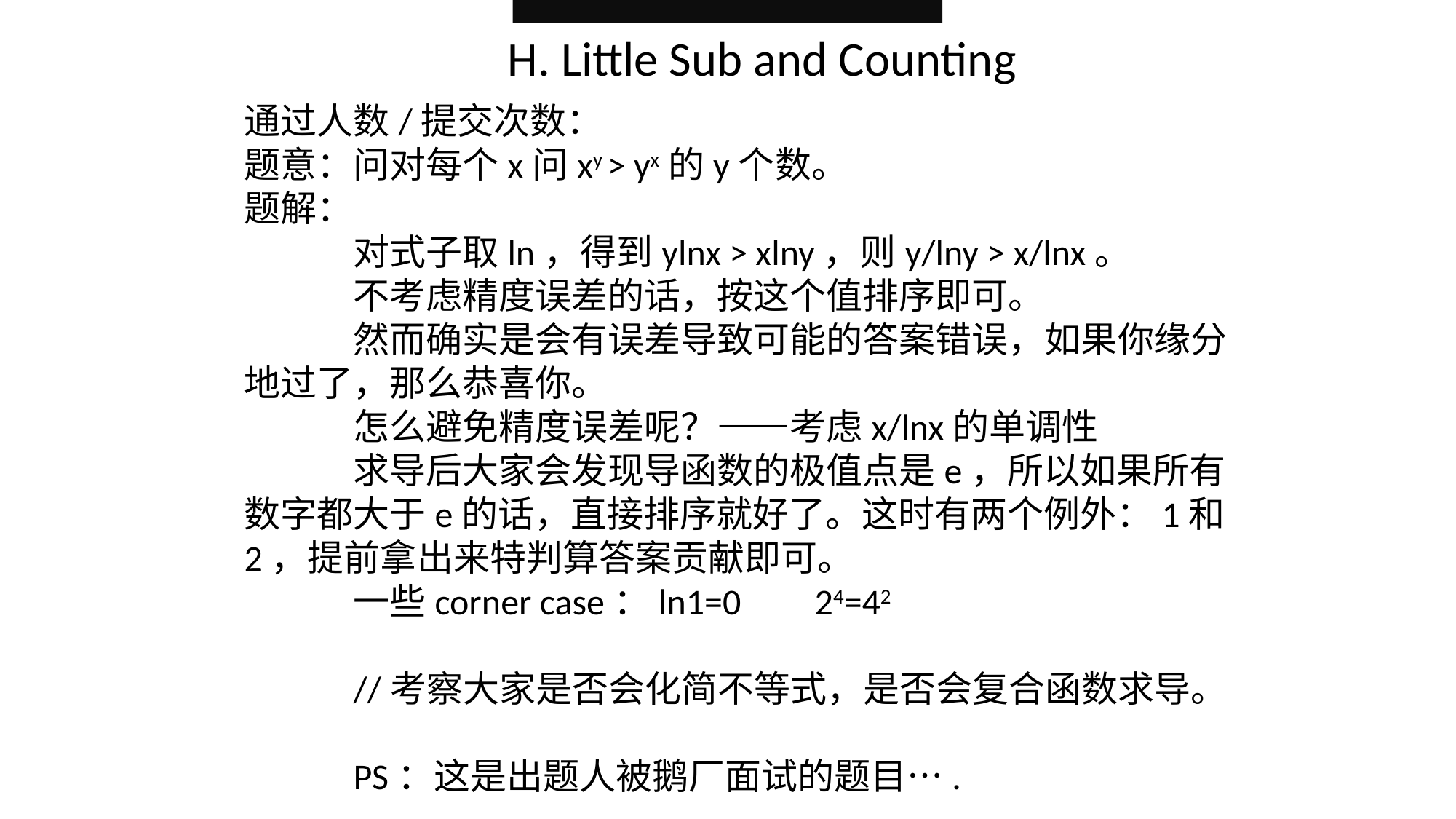

H. Little Sub and Counting
通过人数/提交次数：
题意：问对每个x问xy > yx的y个数。
题解：
	对式子取ln，得到ylnx > xlny，则y/lny > x/lnx。
	不考虑精度误差的话，按这个值排序即可。
	然而确实是会有误差导致可能的答案错误，如果你缘分地过了，那么恭喜你。
	怎么避免精度误差呢？——考虑x/lnx的单调性
	求导后大家会发现导函数的极值点是e，所以如果所有数字都大于e的话，直接排序就好了。这时有两个例外：1和2，提前拿出来特判算答案贡献即可。
	一些corner case：ln1=0         24=42

	//考察大家是否会化简不等式，是否会复合函数求导。

	PS：这是出题人被鹅厂面试的题目….